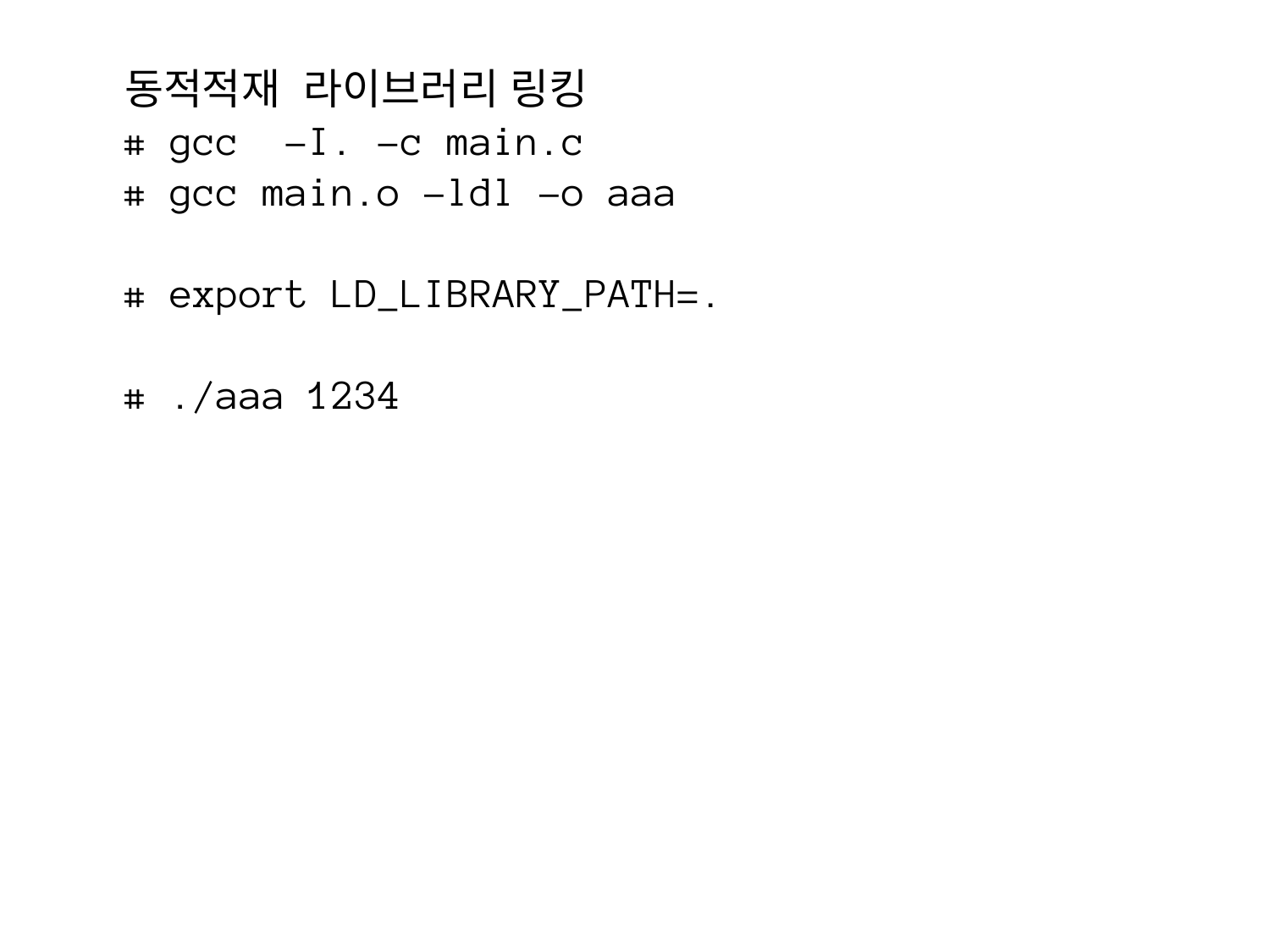

동적적재  라이브러리 링킹
# gcc  -I. -c main.c
# gcc main.o -ldl -o aaa

# export LD_LIBRARY_PATH=.

# ./aaa 1234